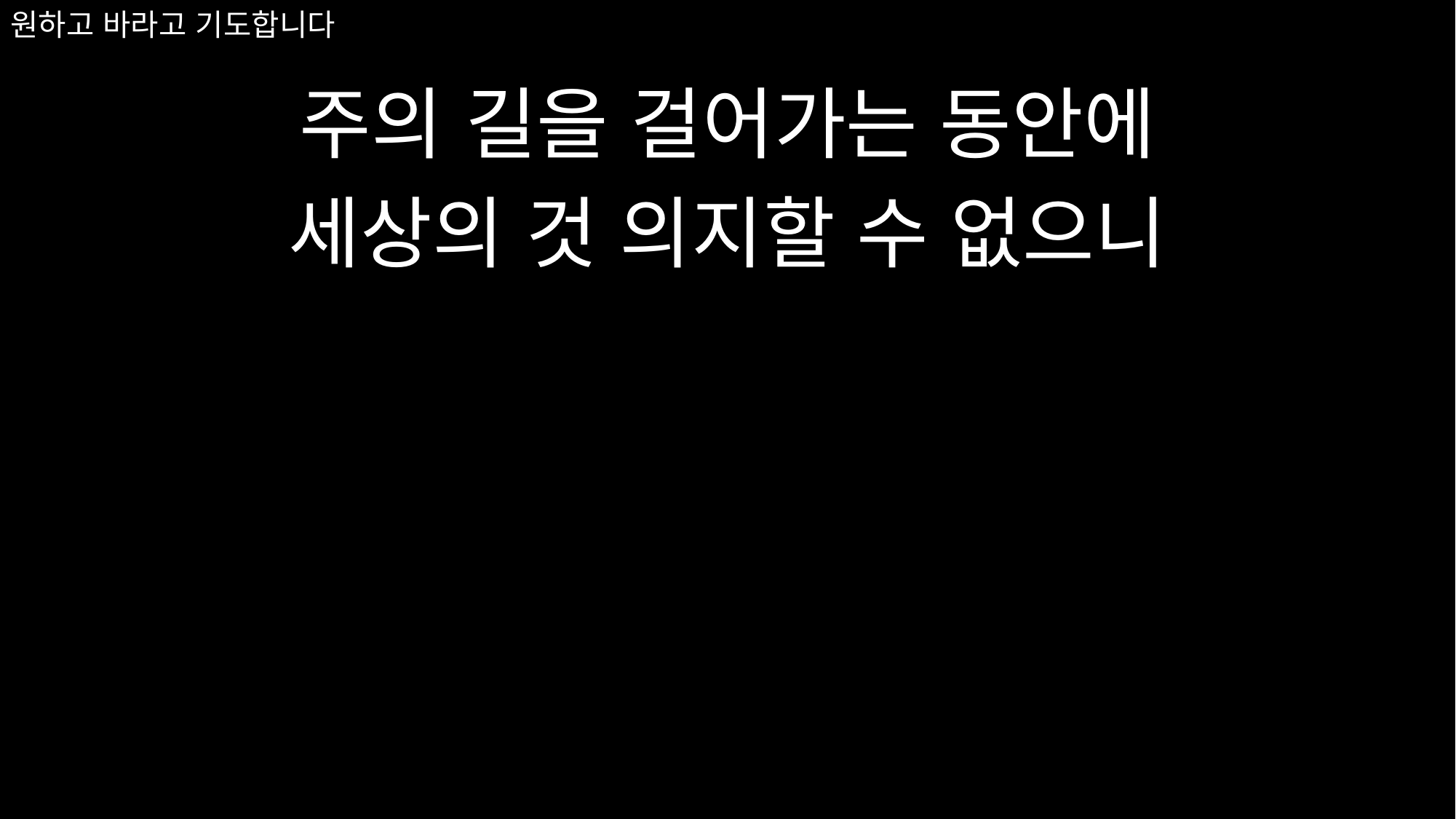

# 원하고 바라고 기도합니다
주의 길을 걸어가는 동안에
세상의 것 의지할 수 없으니